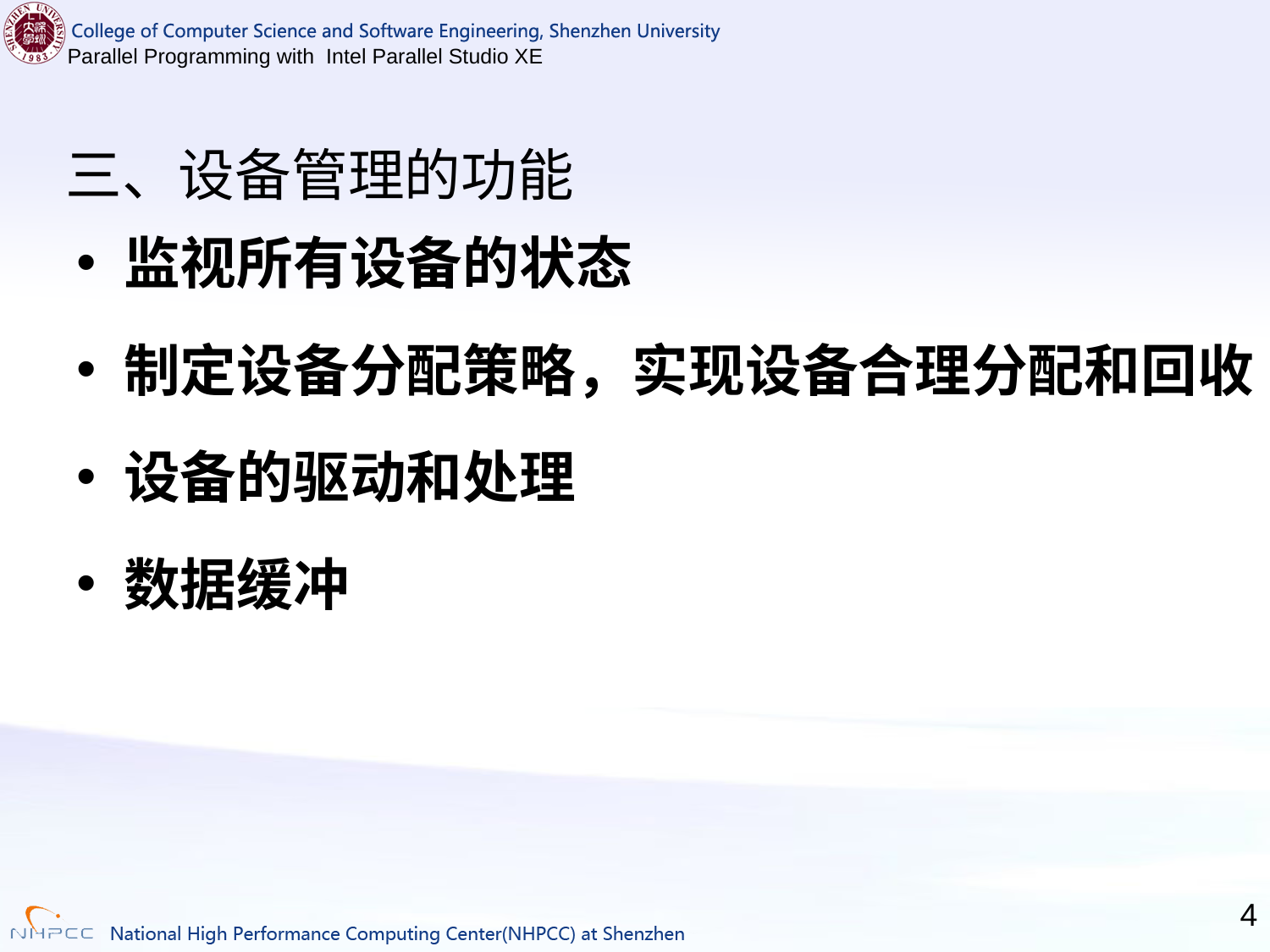

# 三、设备管理的功能
监视所有设备的状态
制定设备分配策略，实现设备合理分配和回收
设备的驱动和处理
数据缓冲
4